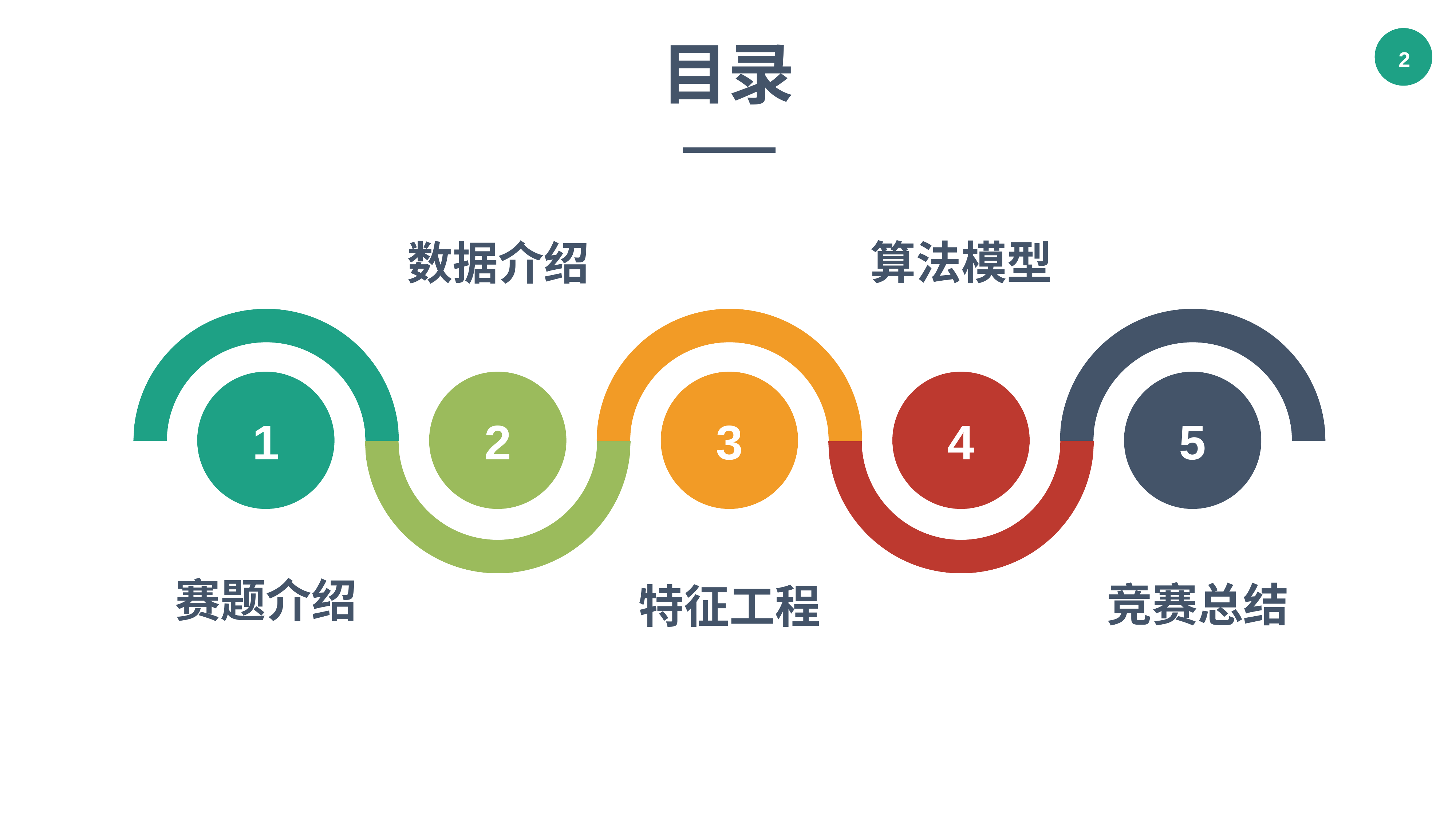

目录

算法模型
数据介绍

1
2
3
4
5

赛题介绍
竞赛总结
特征工程